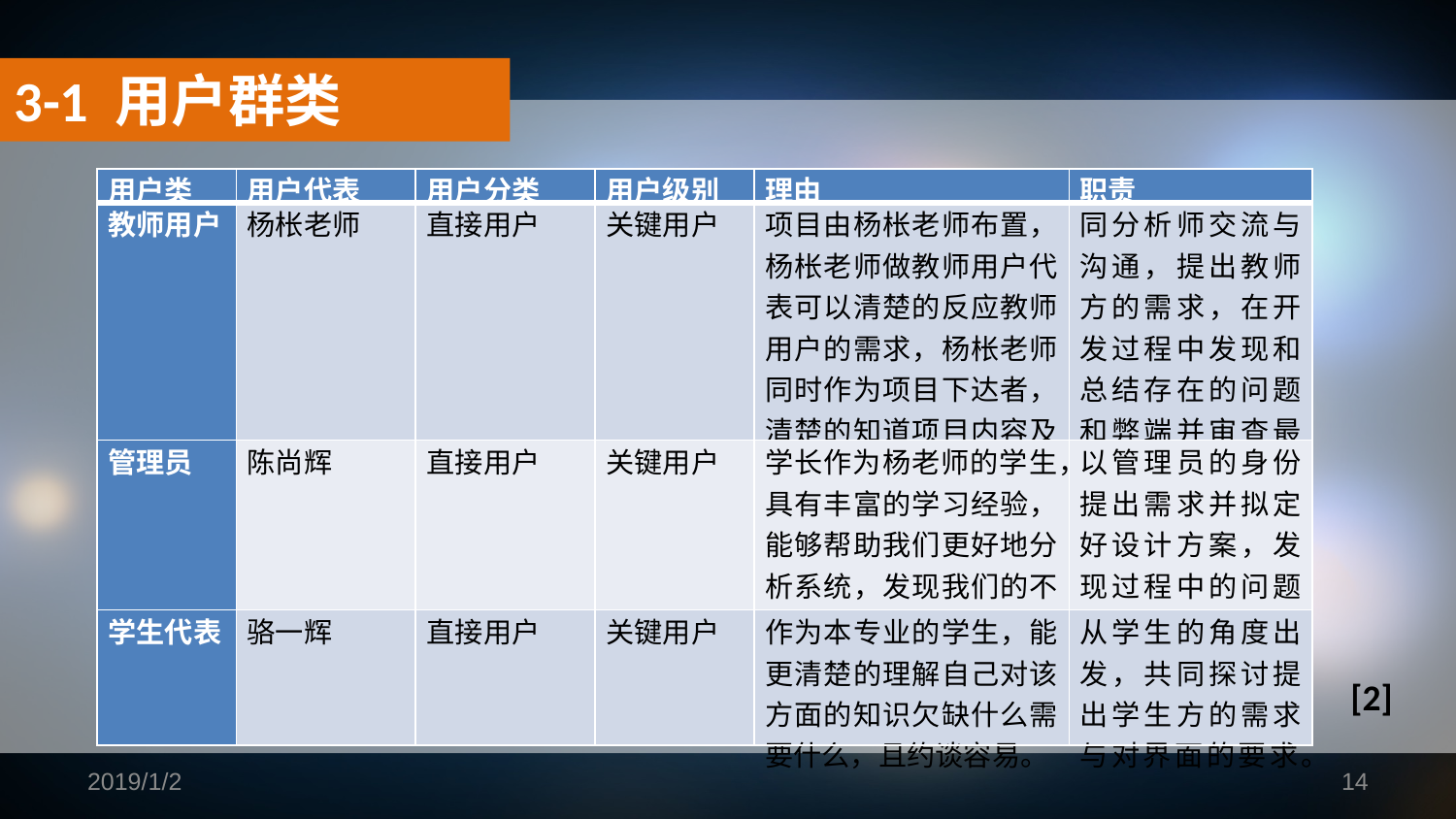

3-1 用户群类

| 用户类 | 用户代表 | 用户分类 | 用户级别 | 理由 | 职责 |
| --- | --- | --- | --- | --- | --- |
| 教师用户 | 杨枨老师 | 直接用户 | 关键用户 | 项目由杨枨老师布置，杨枨老师做教师用户代表可以清楚的反应教师用户的需求，杨枨老师同时作为项目下达者，清楚的知道项目内容及要求。 | 同分析师交流与沟通，提出教师方的需求，在开发过程中发现和总结存在的问题和弊端并审查最终结果。 |
| 管理员 | 陈尚辉 | 直接用户 | 关键用户 | 学长作为杨老师的学生，具有丰富的学习经验，能够帮助我们更好地分析系统，发现我们的不足并给与指导。 | 以管理员的身份提出需求并拟定好设计方案，发现过程中的问题并提出意见。 |
| 学生代表 | 骆一辉 | 直接用户 | 关键用户 | 作为本专业的学生，能更清楚的理解自己对该方面的知识欠缺什么需要什么，且约谈容易。 | 从学生的角度出发，共同探讨提出学生方的需求与对界面的要求。 |
[2]
2019/1/2
14